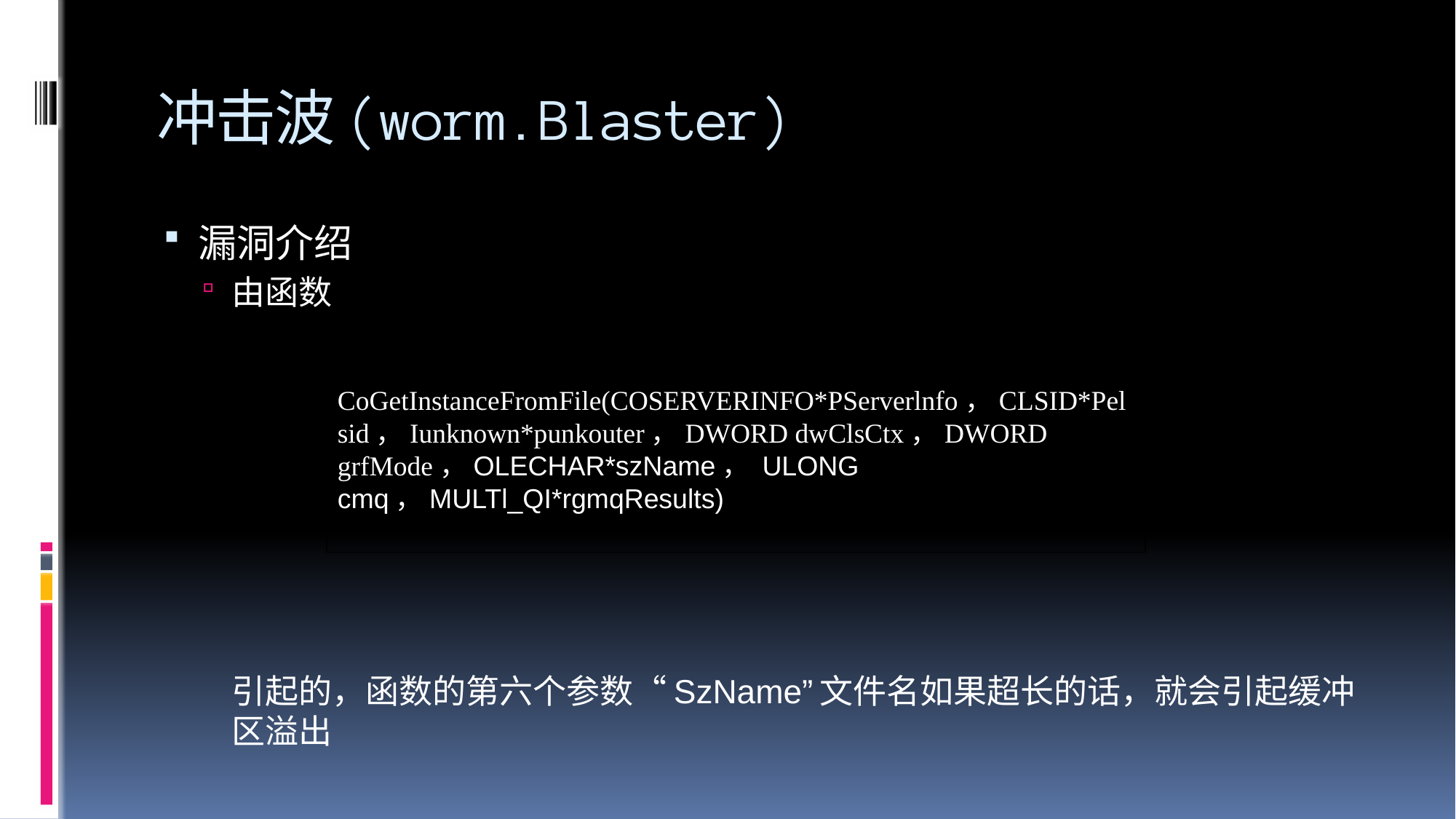

# 冲击波(worm.Blaster)
漏洞介绍
由函数

   引起的，函数的第六个参数“SzName”文件名如果超长的话，就会引起缓冲区溢出

CoGetInstanceFromFile(COSERVERINFO*PServerlnfo，CLSID*Pelsid，Iunknown*punkouter，DWORD dwClsCtx，DWORD grfMode，OLECHAR*szName， ULONG cmq，MULTl_QI*rgmqResults)